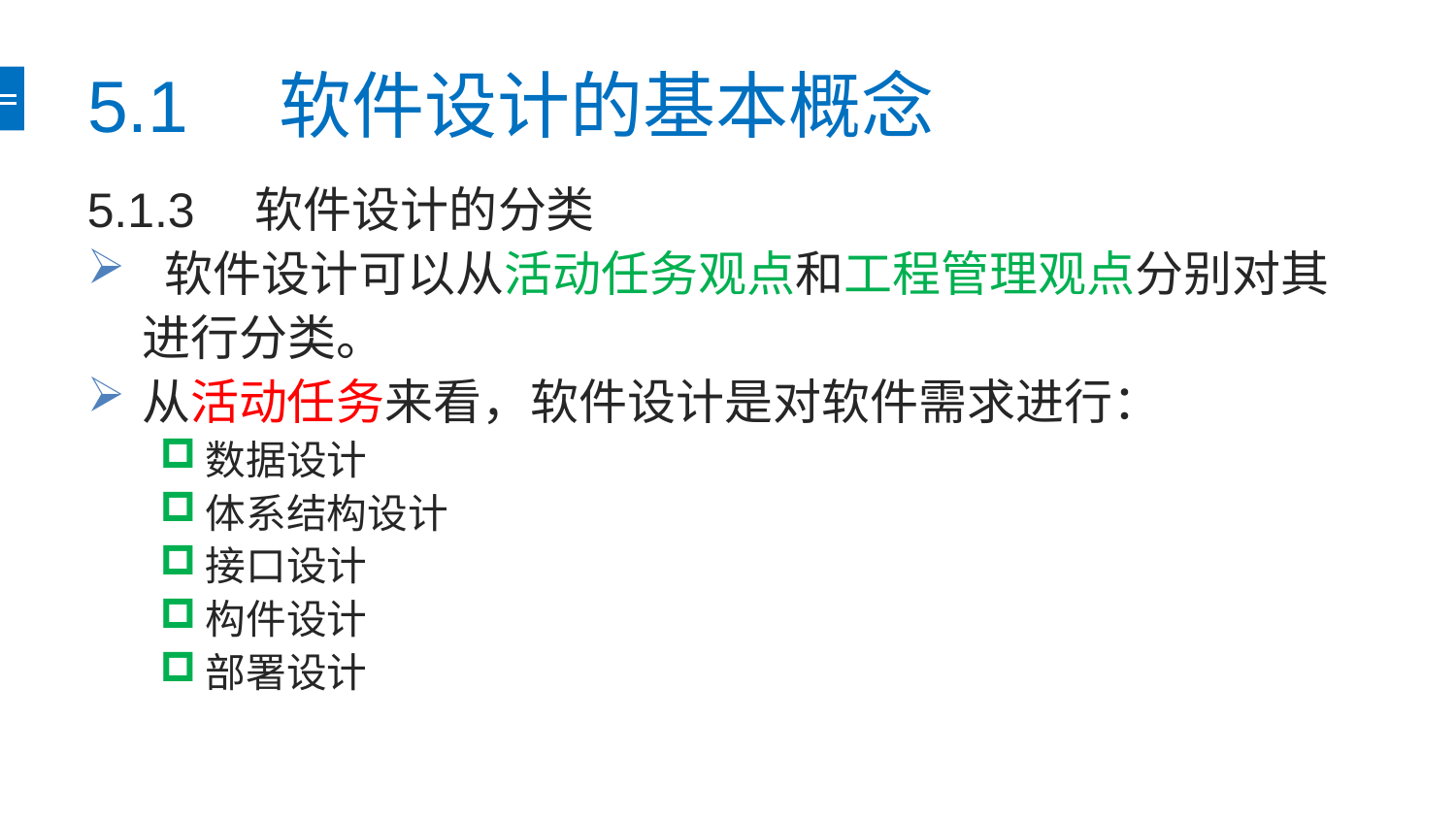

# 5.1　软件设计的基本概念
5.1.3　软件设计的分类
 软件设计可以从活动任务观点和工程管理观点分别对其进行分类。
从活动任务来看，软件设计是对软件需求进行：
数据设计
体系结构设计
接口设计
构件设计
部署设计